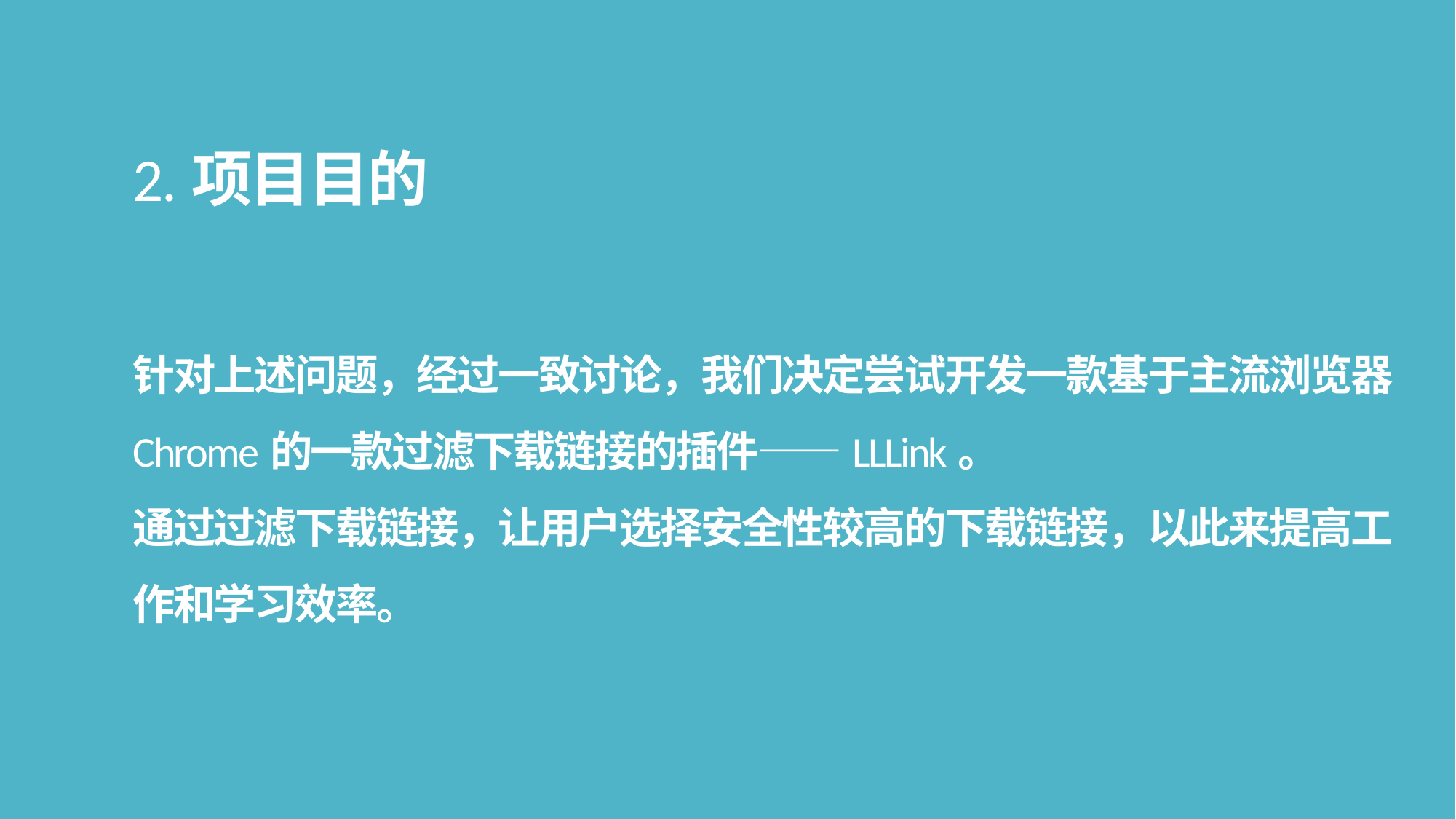

# 1.项目背景 2.项目目的 针对上述问题，经过一致讨论，我们决定尝试开发一款基于主流浏览器Chrome的一款过滤下载链接的插件——LLLink。 通过过滤下载链接，让用户选择安全性较高的下载链接，以此来提高工作和学习效率。